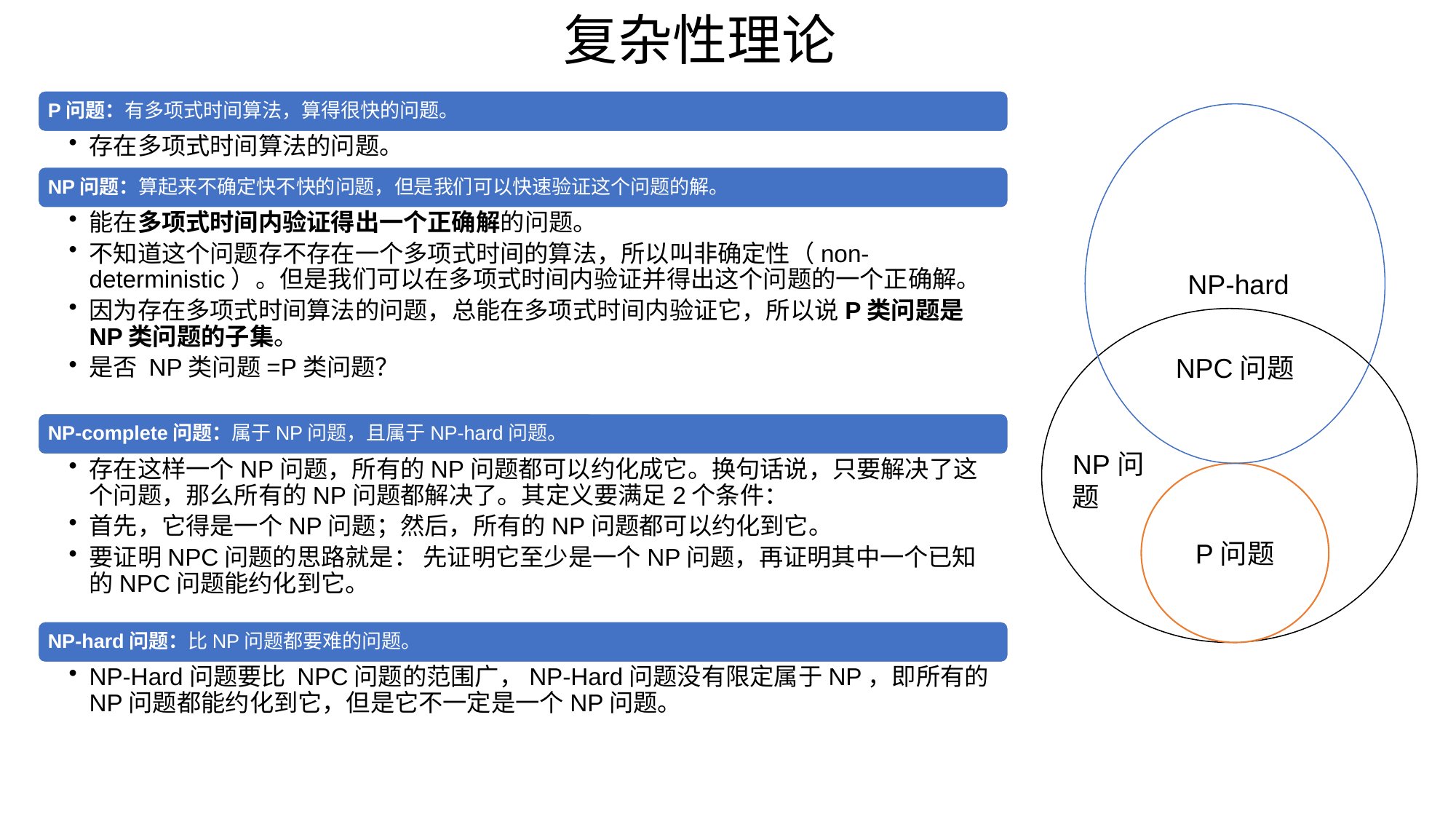

复杂性理论
P问题：有多项式时间算法，算得很快的问题。
存在多项式时间算法的问题。
NP问题：算起来不确定快不快的问题，但是我们可以快速验证这个问题的解。
能在多项式时间内验证得出一个正确解的问题。
不知道这个问题存不存在一个多项式时间的算法，所以叫非确定性（non-deterministic）。但是我们可以在多项式时间内验证并得出这个问题的一个正确解。
因为存在多项式时间算法的问题，总能在多项式时间内验证它，所以说P类问题是NP类问题的子集。
是否 NP类问题=P类问题？
NP-complete问题：属于NP问题，且属于NP-hard问题。
存在这样一个NP问题，所有的NP问题都可以约化成它。换句话说，只要解决了这个问题，那么所有的NP问题都解决了。其定义要满足2个条件：
首先，它得是一个NP问题；然后，所有的NP问题都可以约化到它。
要证明NPC问题的思路就是： 先证明它至少是一个NP问题，再证明其中一个已知的NPC问题能约化到它。
NP-hard问题：比NP问题都要难的问题。
NP-Hard问题要比 NPC问题的范围广，NP-Hard问题没有限定属于NP，即所有的NP问题都能约化到它，但是它不一定是一个NP问题。

NP-hard

NPC问题
NP问题
P问题